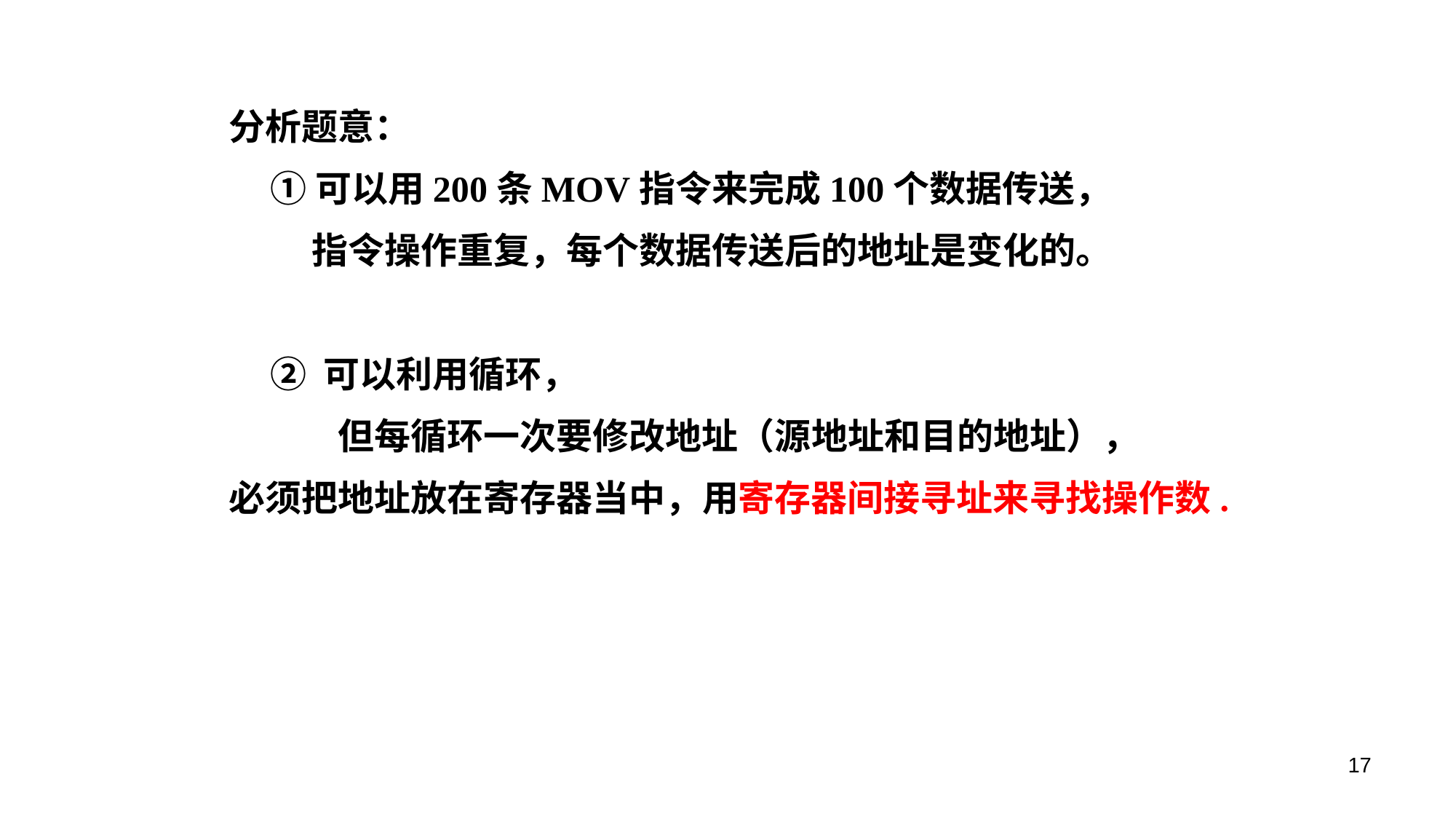

分析题意：
     ①可以用200条MOV指令来完成100个数据传送，
         指令操作重复，每个数据传送后的地址是变化的。

     ② 可以利用循环，
	但每循环一次要修改地址（源地址和目的地址），
必须把地址放在寄存器当中，用寄存器间接寻址来寻找操作数.
17